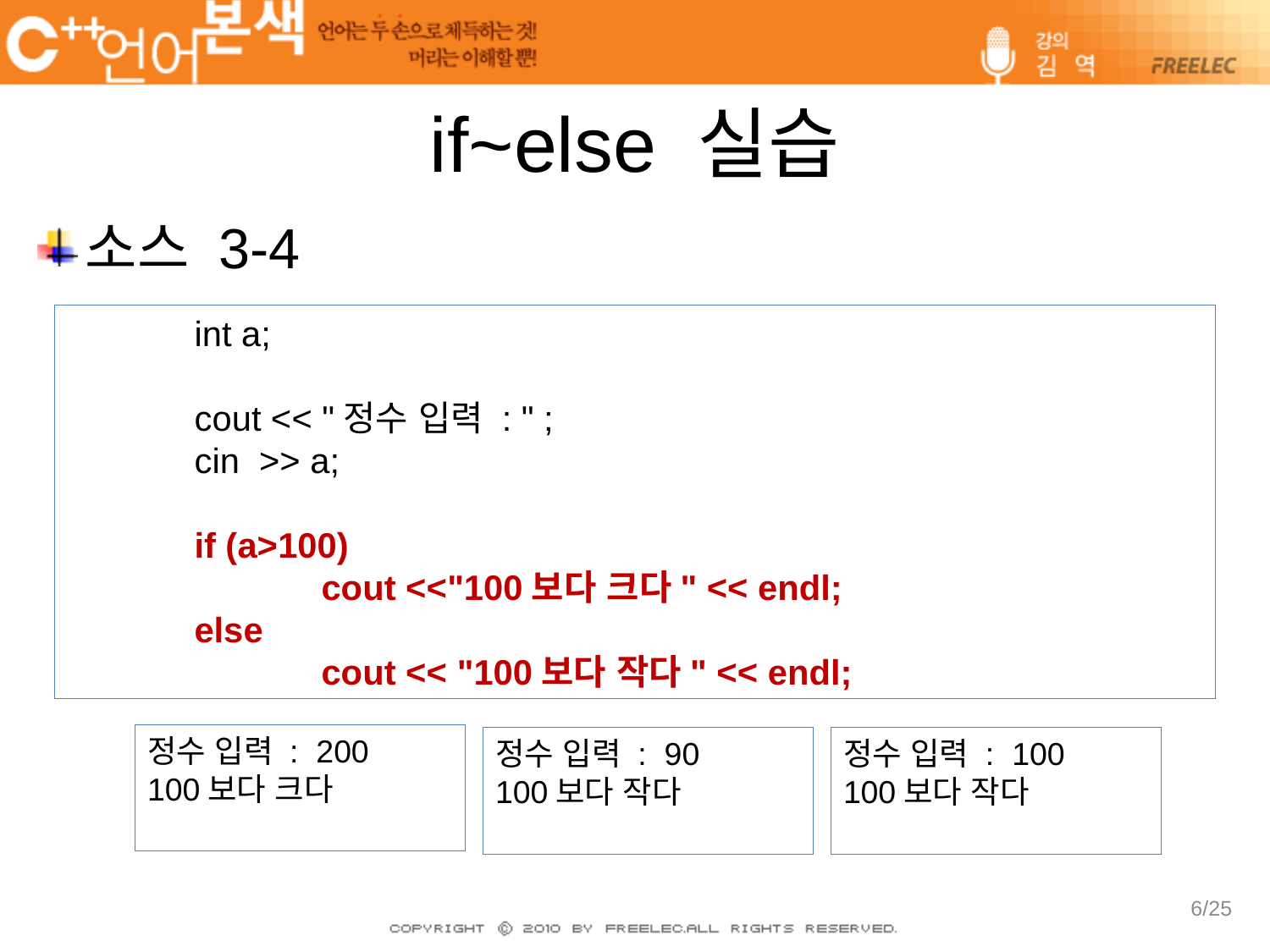

# if~else 실습
소스 3-4
	int a;

	cout << "정수 입력 : " ;
	cin  >> a;

	if (a>100)
		cout <<"100보다 크다" << endl;
	else
		cout << "100보다 작다" << endl;
정수 입력 :  200
100보다 크다

정수 입력 :  90
100보다 작다

정수 입력 :  100
100보다 작다

6/25